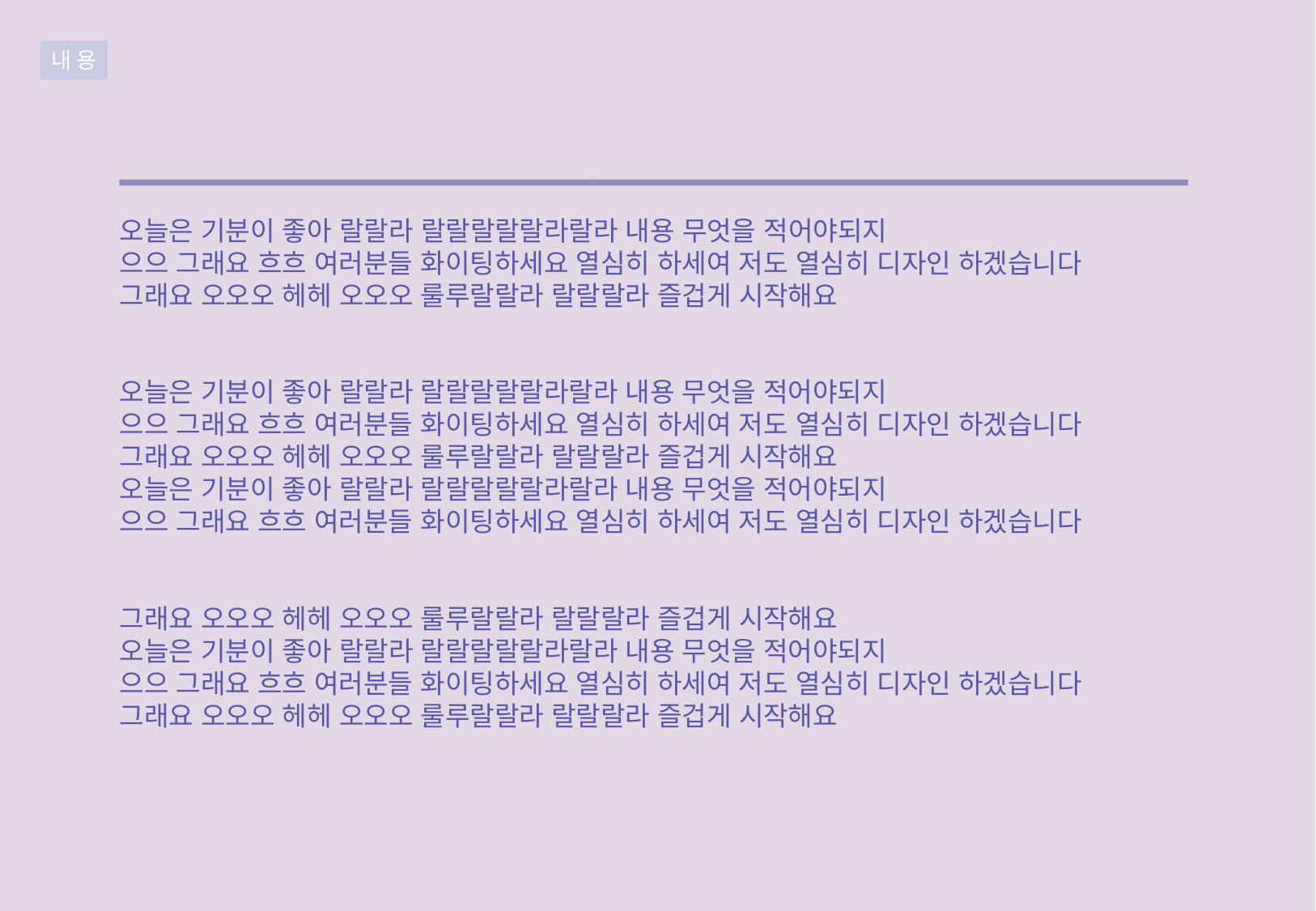

내용

오늘은 기분이 좋아 랄랄라 랄랄랄랄랄라랄라 내용 무엇을 적어야되지
으으 그래요 흐흐 여러분들 화이팅하세요 열심히 하세여 저도 열심히 디자인 하겠습니다
그래요 오오오 헤헤 오오오 룰루랄랄라 랄랄랄라 즐겁게 시작해요

오늘은 기분이 좋아 랄랄라 랄랄랄랄랄라랄라 내용 무엇을 적어야되지
으으 그래요 흐흐 여러분들 화이팅하세요 열심히 하세여 저도 열심히 디자인 하겠습니다
그래요 오오오 헤헤 오오오 룰루랄랄라 랄랄랄라 즐겁게 시작해요
오늘은 기분이 좋아 랄랄라 랄랄랄랄랄라랄라 내용 무엇을 적어야되지
으으 그래요 흐흐 여러분들 화이팅하세요 열심히 하세여 저도 열심히 디자인 하겠습니다

그래요 오오오 헤헤 오오오 룰루랄랄라 랄랄랄라 즐겁게 시작해요
오늘은 기분이 좋아 랄랄라 랄랄랄랄랄라랄라 내용 무엇을 적어야되지
으으 그래요 흐흐 여러분들 화이팅하세요 열심히 하세여 저도 열심히 디자인 하겠습니다
그래요 오오오 헤헤 오오오 룰루랄랄라 랄랄랄라 즐겁게 시작해요